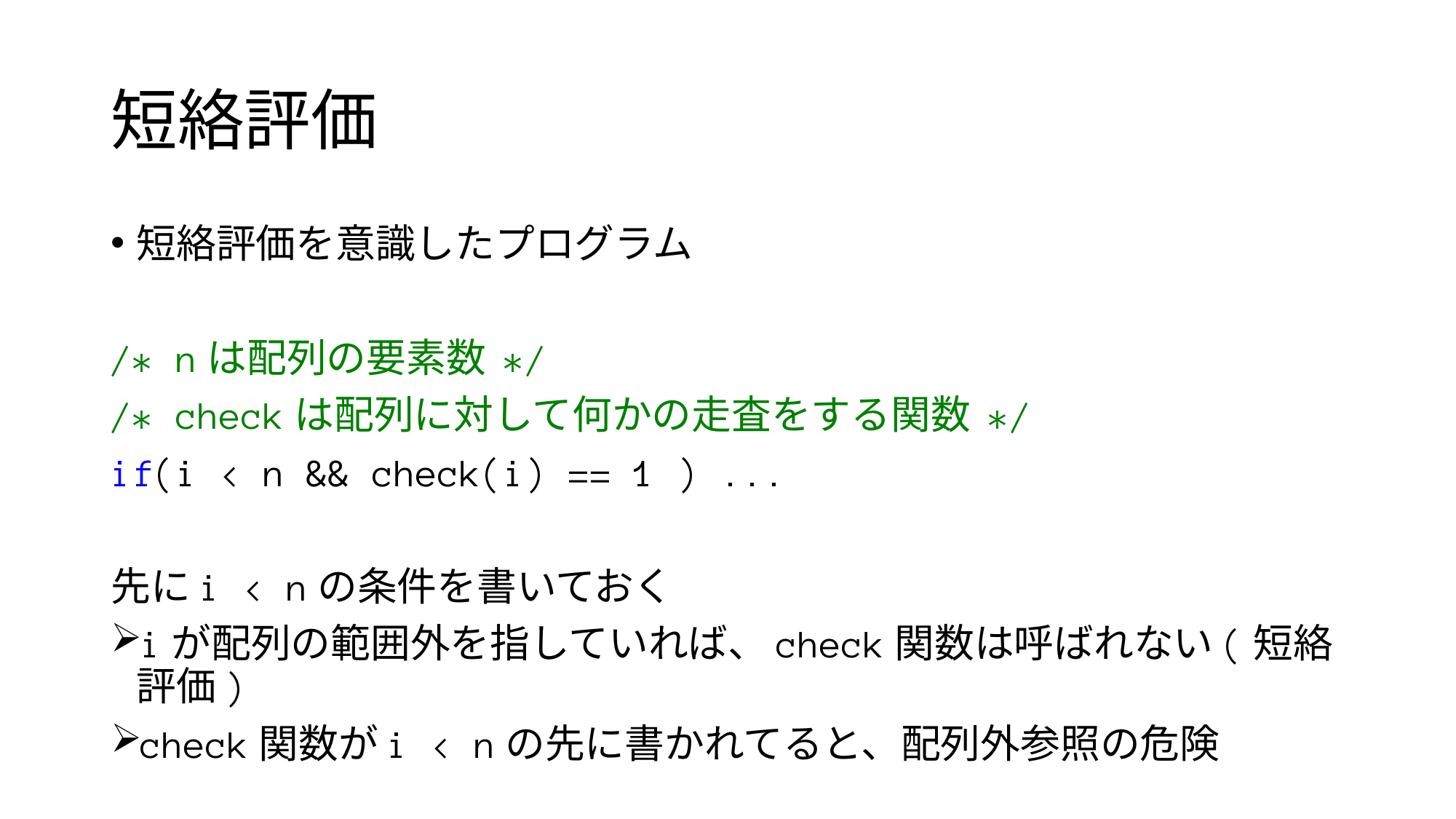

# 短絡評価
短絡評価を意識したプログラム

/* nは配列の要素数 */
/* checkは配列に対して何かの走査をする関数 */
if(i < n && check(i) == 1 ) ...

先にi < nの条件を書いておく
iが配列の範囲外を指していれば、check関数は呼ばれない(短絡評価)
check関数がi < nの先に書かれてると、配列外参照の危険